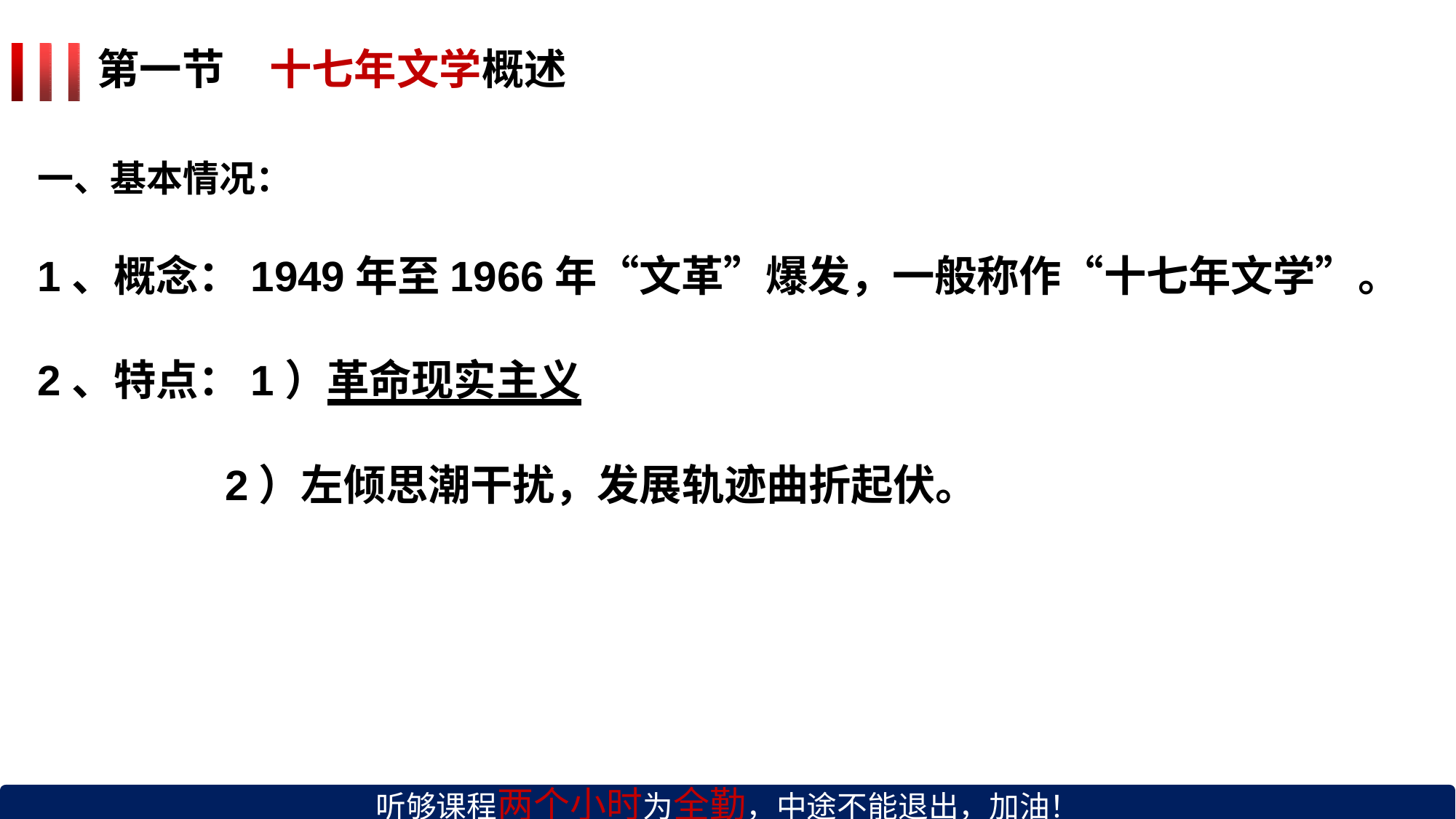

# 第一节	十七年文学概述

一、基本情况：

1、概念：1949年至1966年“文革”爆发，一般称作“十七年文学”。

2、特点：1）革命现实主义

2）左倾思潮干扰，发展轨迹曲折起伏。

听够课程两个小时为全勤，中途不能退出，加油！